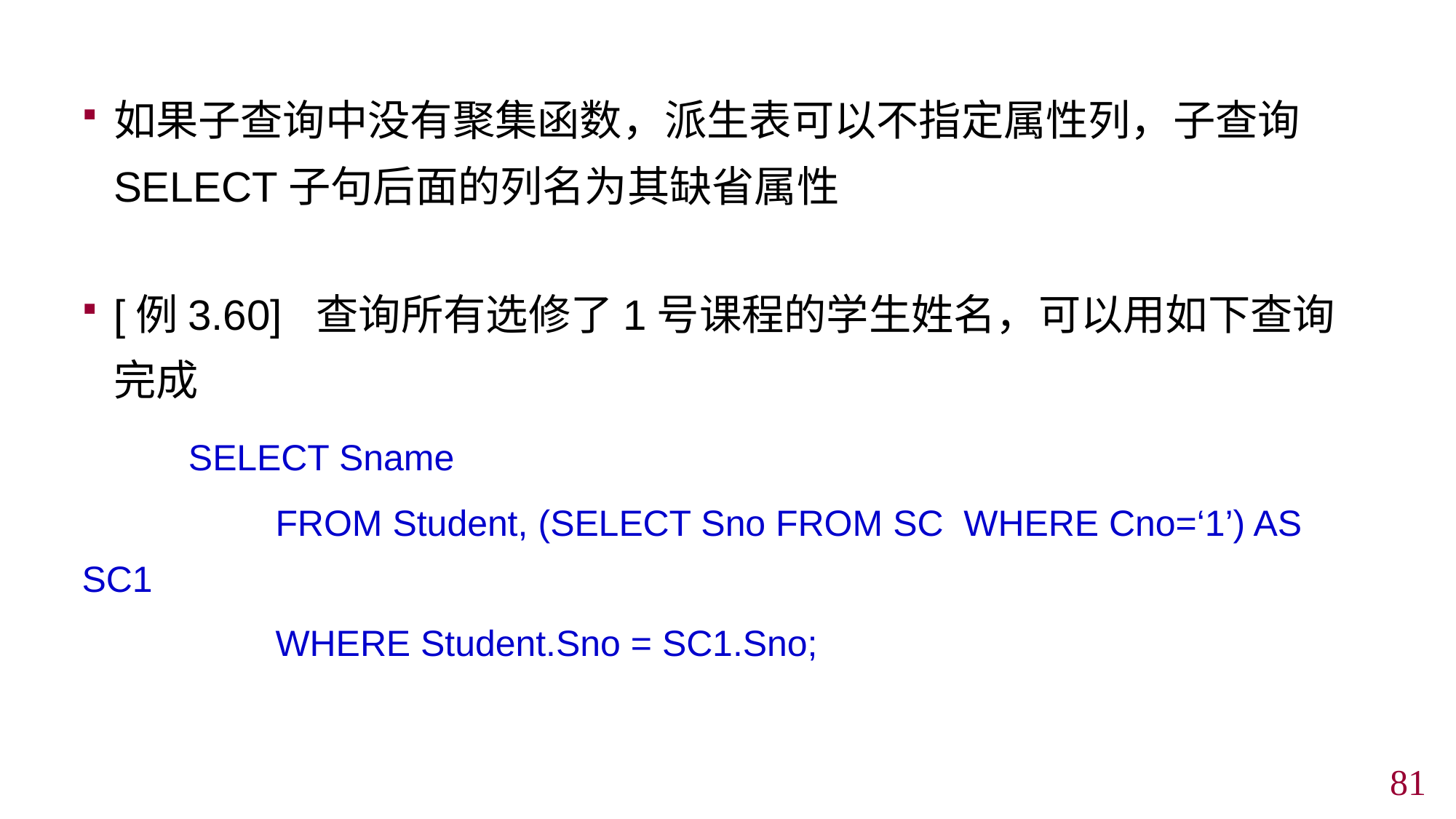

如果子查询中没有聚集函数，派生表可以不指定属性列，子查询SELECT子句后面的列名为其缺省属性

[例3.60]  查询所有选修了1号课程的学生姓名，可以用如下查询完成
         SELECT Sname
                   FROM Student, (SELECT Sno FROM SC  WHERE Cno=‘1’) AS SC1
                   WHERE Student.Sno = SC1.Sno;
81